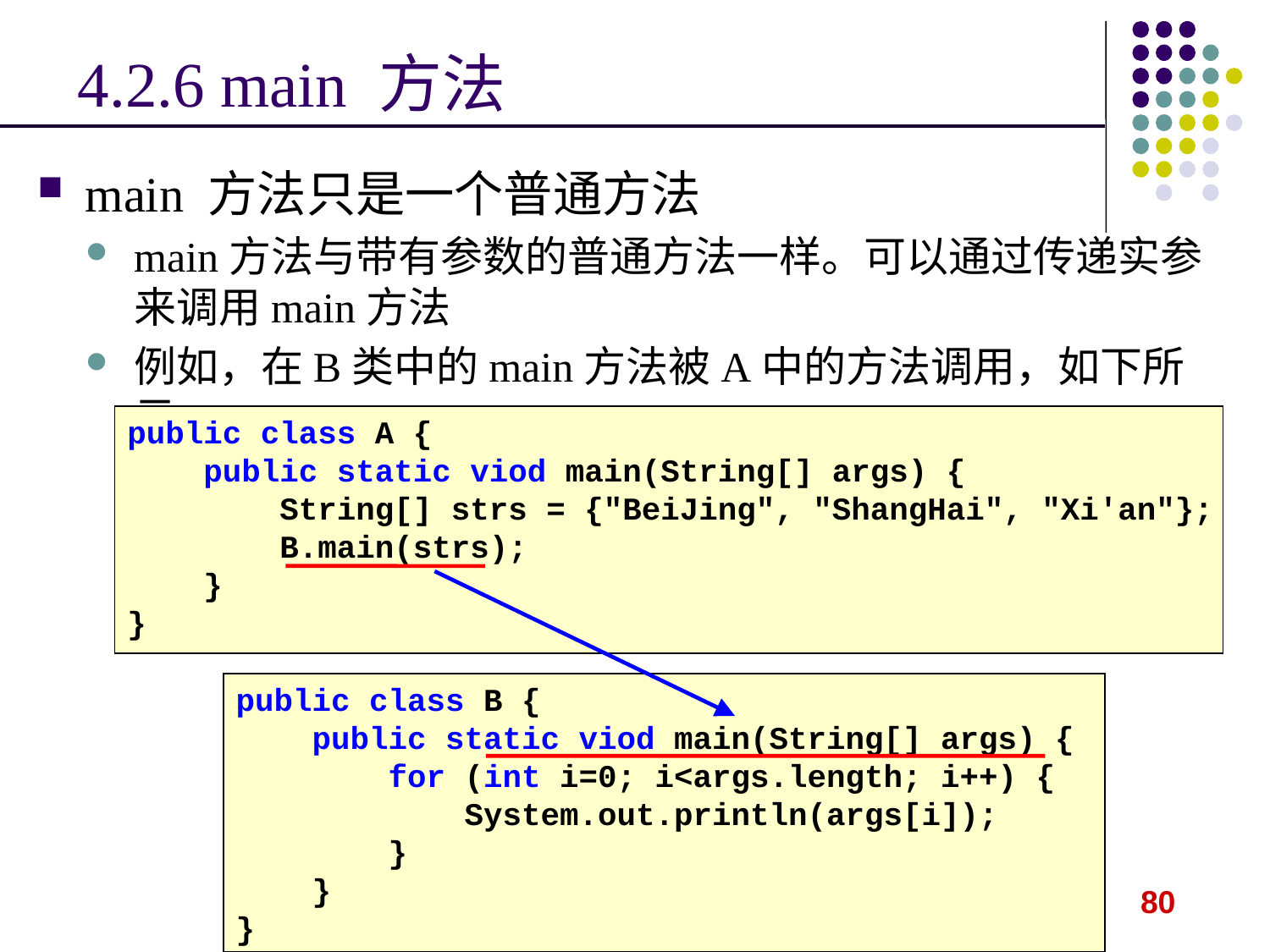

4.2.6 main 方法
main 方法只是一个普通方法
main方法与带有参数的普通方法一样。可以通过传递实参来调用main方法
例如，在B类中的main方法被A中的方法调用，如下所示:
public class A {
    public static viod main(String[] args) {
        String[] strs = {"BeiJing", "ShangHai", "Xi'an"};
        B.main(strs);
    }
}

public class B {
    public static viod main(String[] args) {
        for (int i=0; i<args.length; i++) {
            System.out.println(args[i]);
        }
    }
}